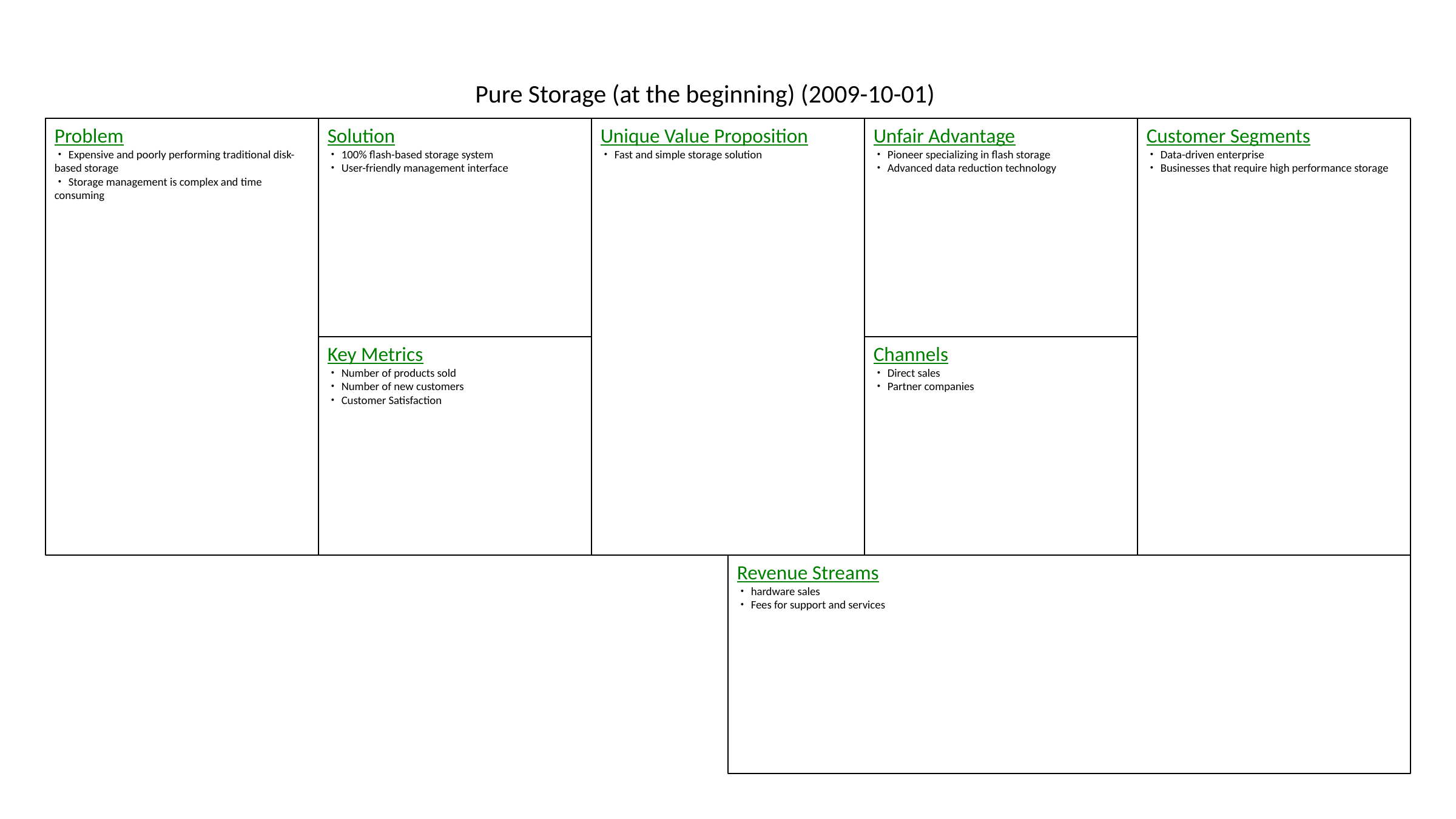

Pure Storage (at the beginning) (2009-10-01)
Problem
・Expensive and poorly performing traditional disk-based storage
・Storage management is complex and time consuming
Solution
・100% flash-based storage system
・User-friendly management interface
Unique Value Proposition
・Fast and simple storage solution
Unfair Advantage
・Pioneer specializing in flash storage
・Advanced data reduction technology
Customer Segments
・Data-driven enterprise
・Businesses that require high performance storage
Key Metrics
・Number of products sold
・Number of new customers
・Customer Satisfaction
Channels
・Direct sales
・Partner companies
Revenue Streams
・hardware sales
・Fees for support and services